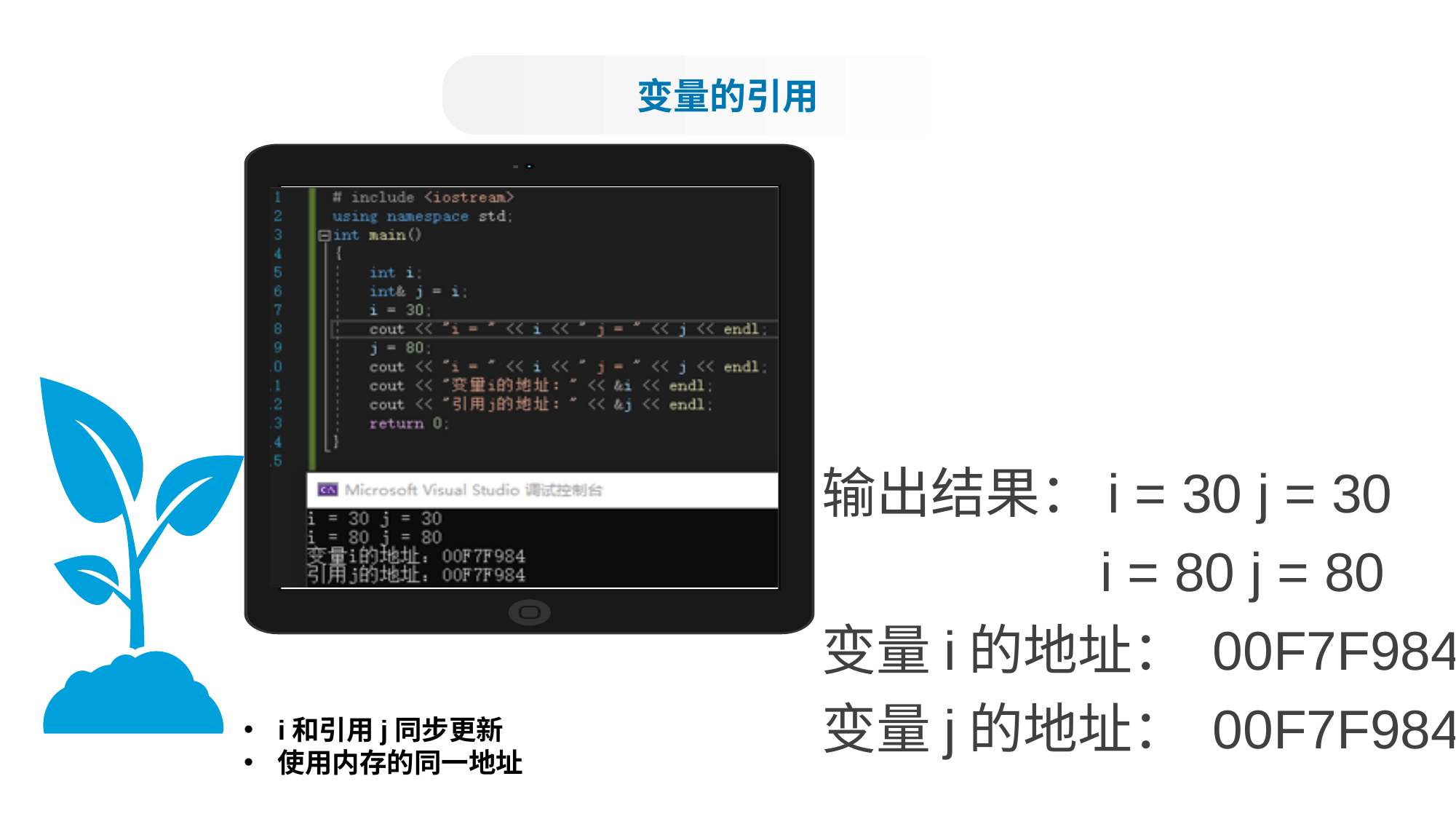

变量的引用

输出结果：i = 30 j = 30
		    i = 80 j = 80
变量i的地址： 00F7F984
变量j的地址： 00F7F984

i和引用j同步更新
使用内存的同一地址